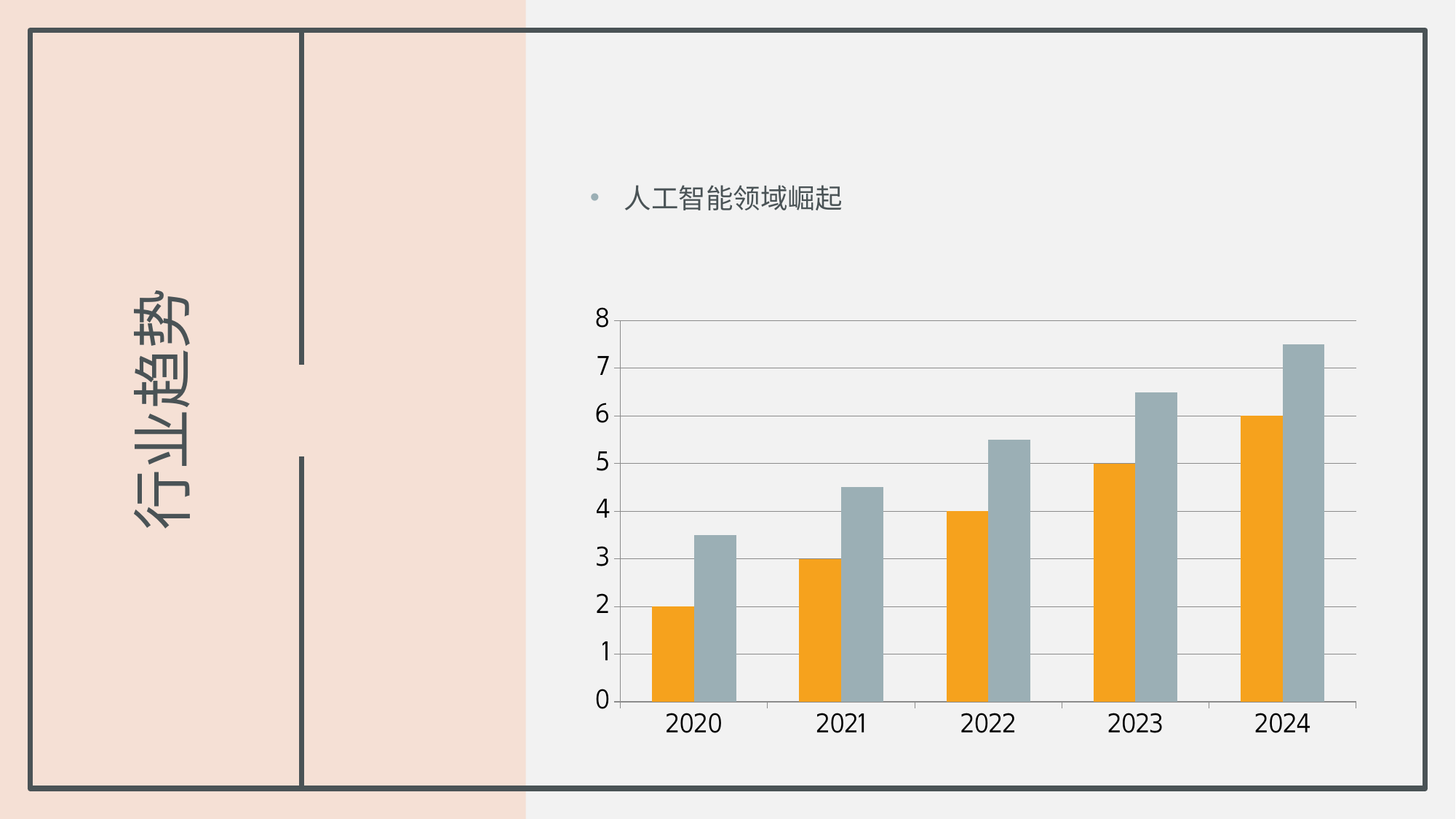

人工智能领域崛起
# 行业趋势

### Chart

| Category | 甲 | 乙 |
|---|---|---|
| 2020 | 2.0 | 3.5 |
| 2021 | 3.0 | 4.5 |
| 2022 | 4.0 | 5.5 |
| 2023 | 5.0 | 6.5 |
| 2024 | 6.0 | 7.5 |